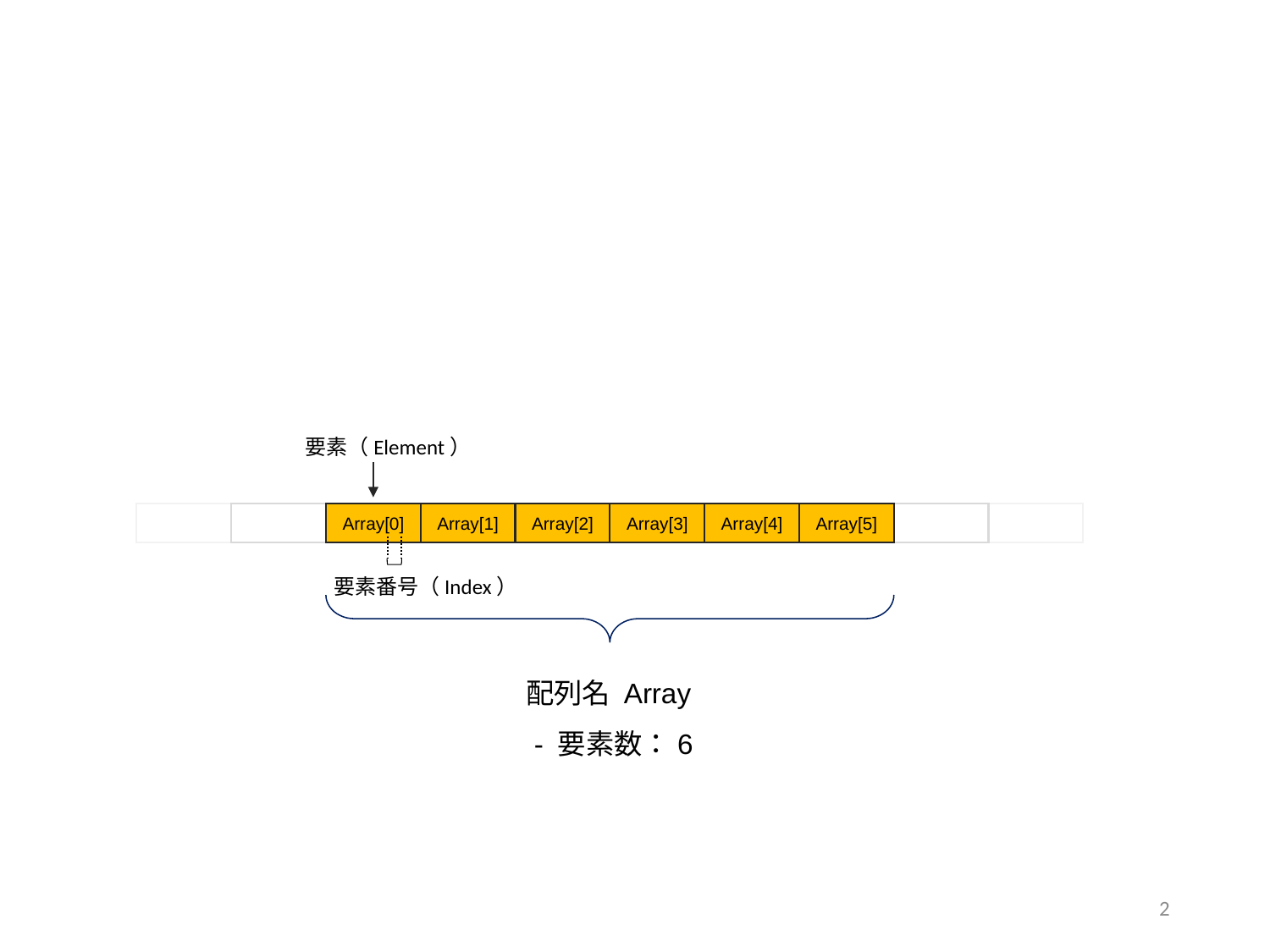

#

要素（Element）

Array[4]
Array[5]

Array[3]
Array[2]
Array[0]
Array[1]

要素番号（Index）
配列名 Array
 - 要素数：6

2